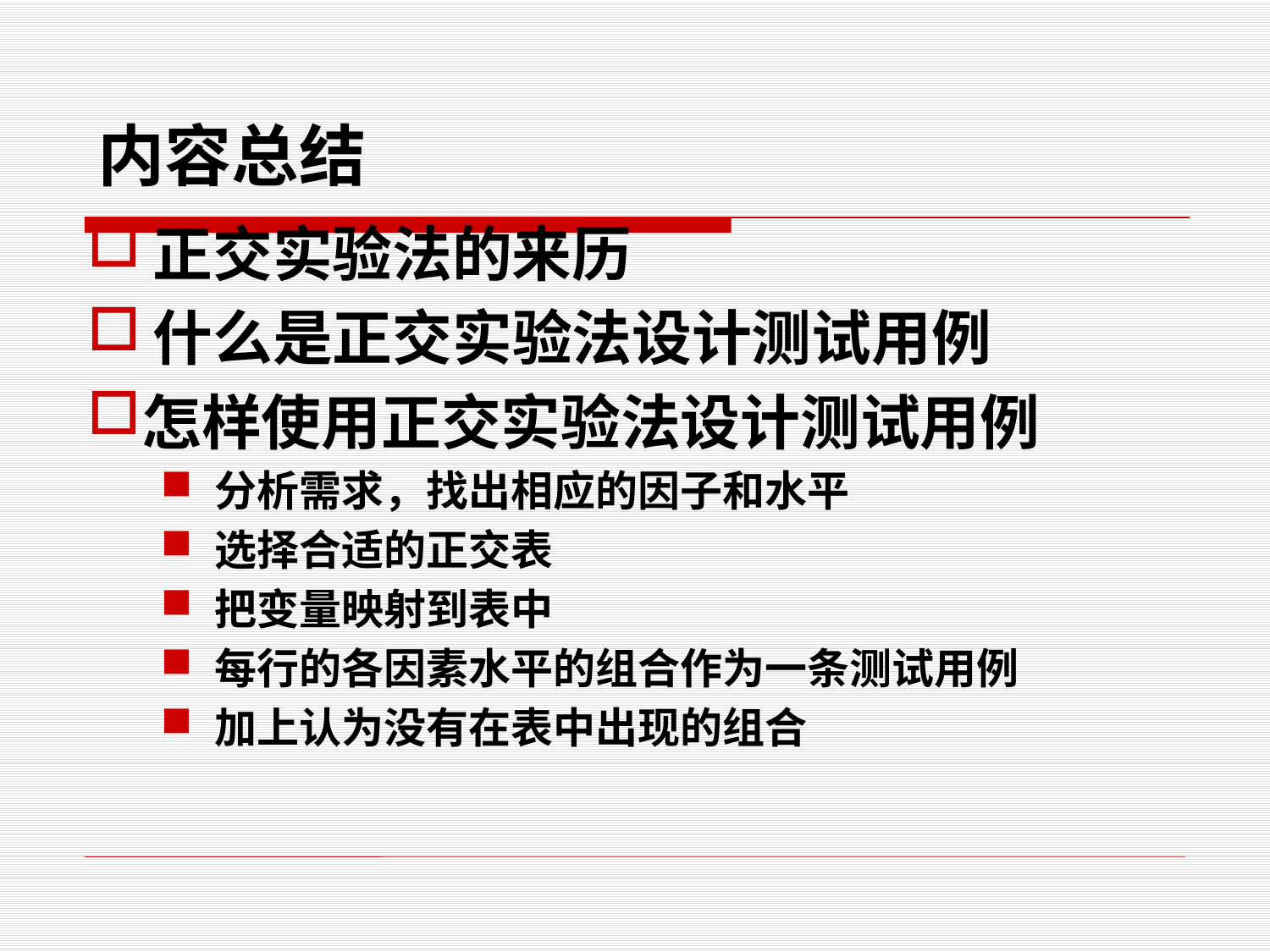

# 内容总结

正交实验法的来历
什么是正交实验法设计测试用例
怎样使用正交实验法设计测试用例
分析需求，找出相应的因子和水平
选择合适的正交表
把变量映射到表中
每行的各因素水平的组合作为一条测试用例
加上认为没有在表中出现的组合